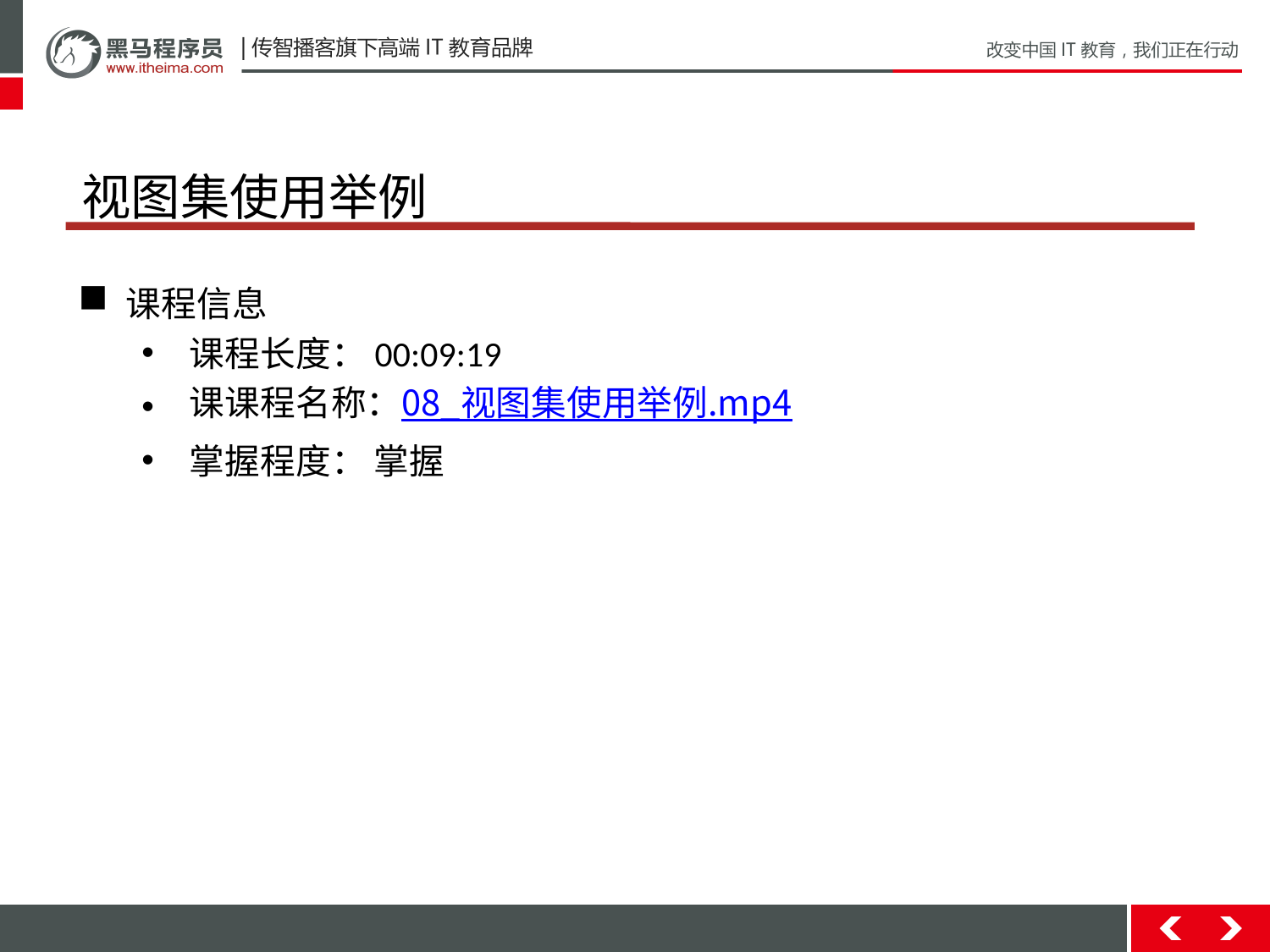

# 视图集使用举例

课程信息
课程长度：00:09:19
课课程名称：08_视图集使用举例.mp4
掌握程度： 掌握